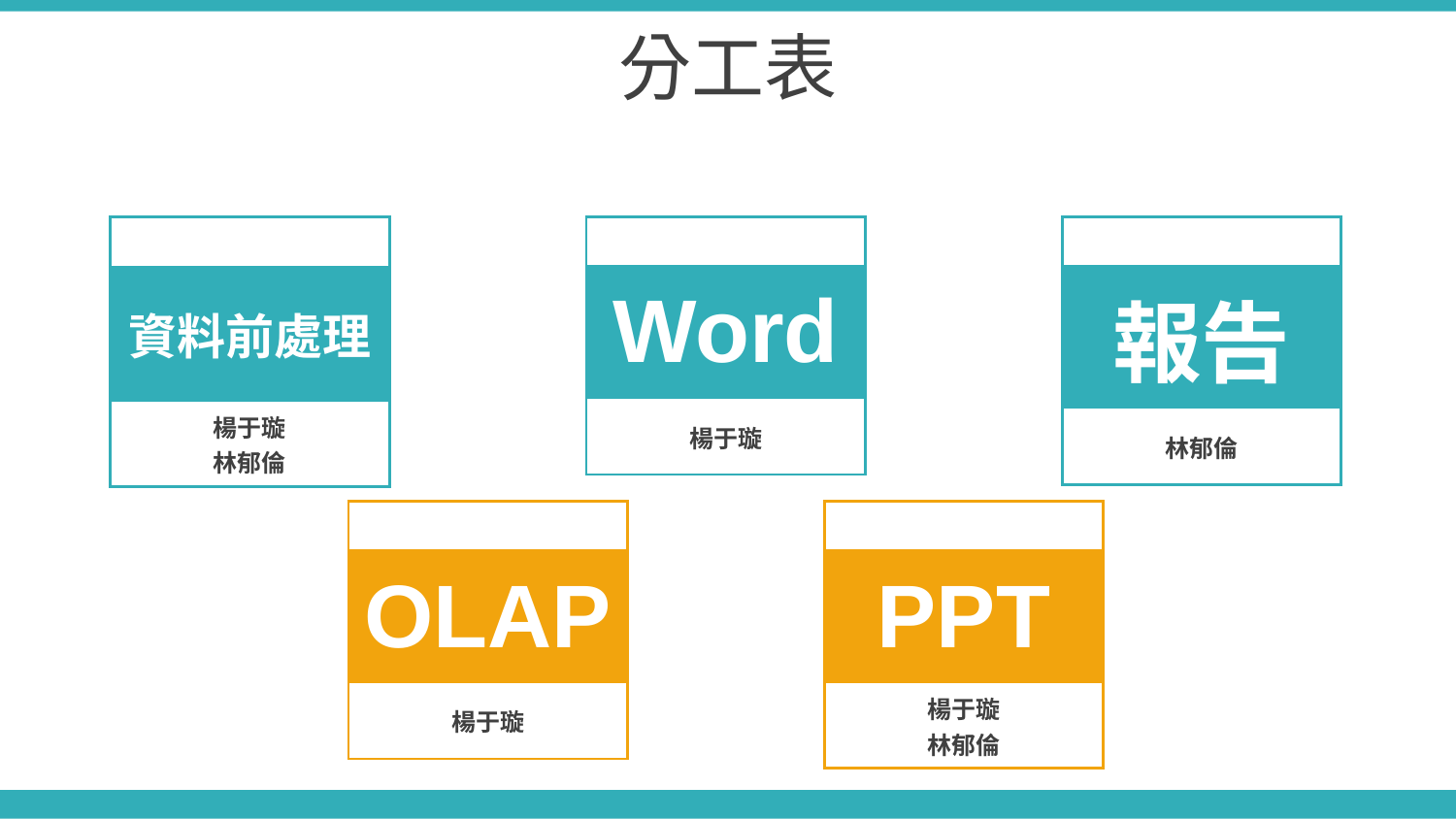

分工表
|  |
| --- |
| 資料前處理 |
| 楊于璇 林郁倫 |
|  |
| --- |
| Word |
| 楊于璇 |
|  |
| --- |
| 報告 |
| 林郁倫 |
|  |
| --- |
| OLAP |
| 楊于璇 |
|  |
| --- |
| PPT |
| 楊于璇 林郁倫 |